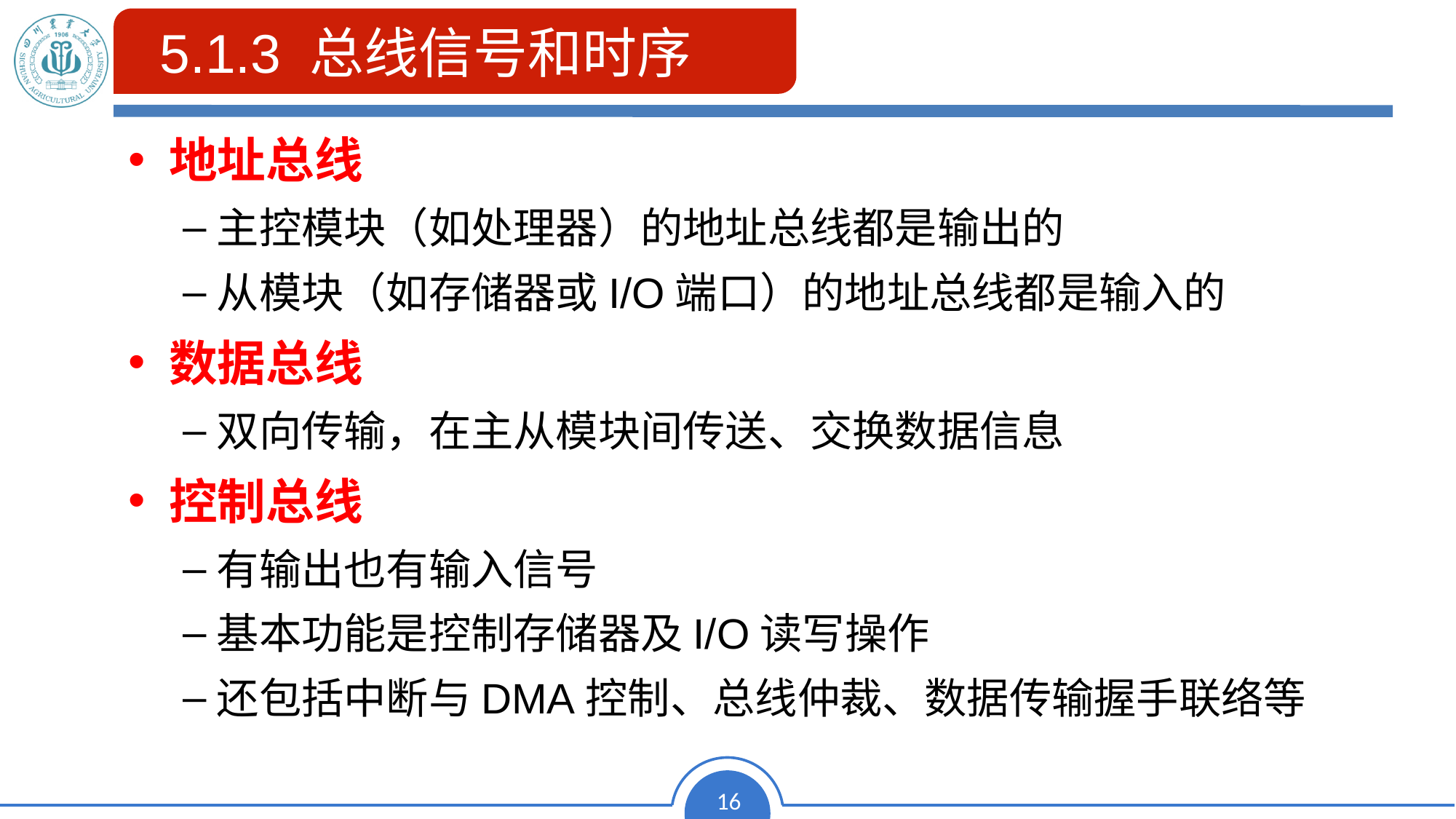

# 5.1.3 总线信号和时序
  5.1.3 总线信号和时序
地址总线
主控模块（如处理器）的地址总线都是输出的
从模块（如存储器或I/O端口）的地址总线都是输入的
数据总线
双向传输，在主从模块间传送、交换数据信息
控制总线
有输出也有输入信号
基本功能是控制存储器及I/O读写操作
还包括中断与DMA控制、总线仲裁、数据传输握手联络等